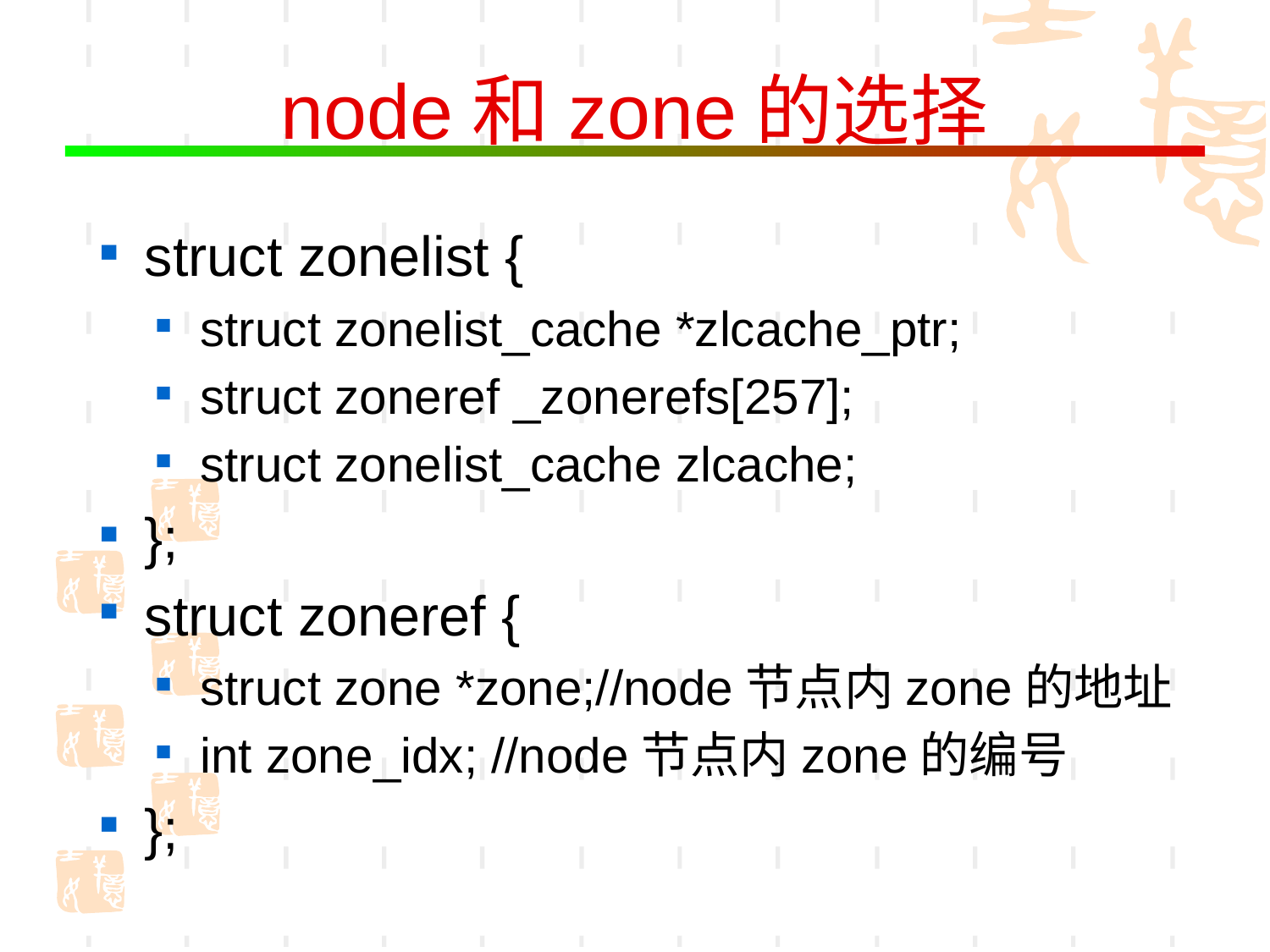

# node和zone的选择
struct zonelist {
struct zonelist_cache *zlcache_ptr;
struct zoneref _zonerefs[257];
struct zonelist_cache zlcache;
};
struct zoneref {
struct zone *zone;//node节点内zone的地址
int zone_idx; //node节点内zone的编号
};